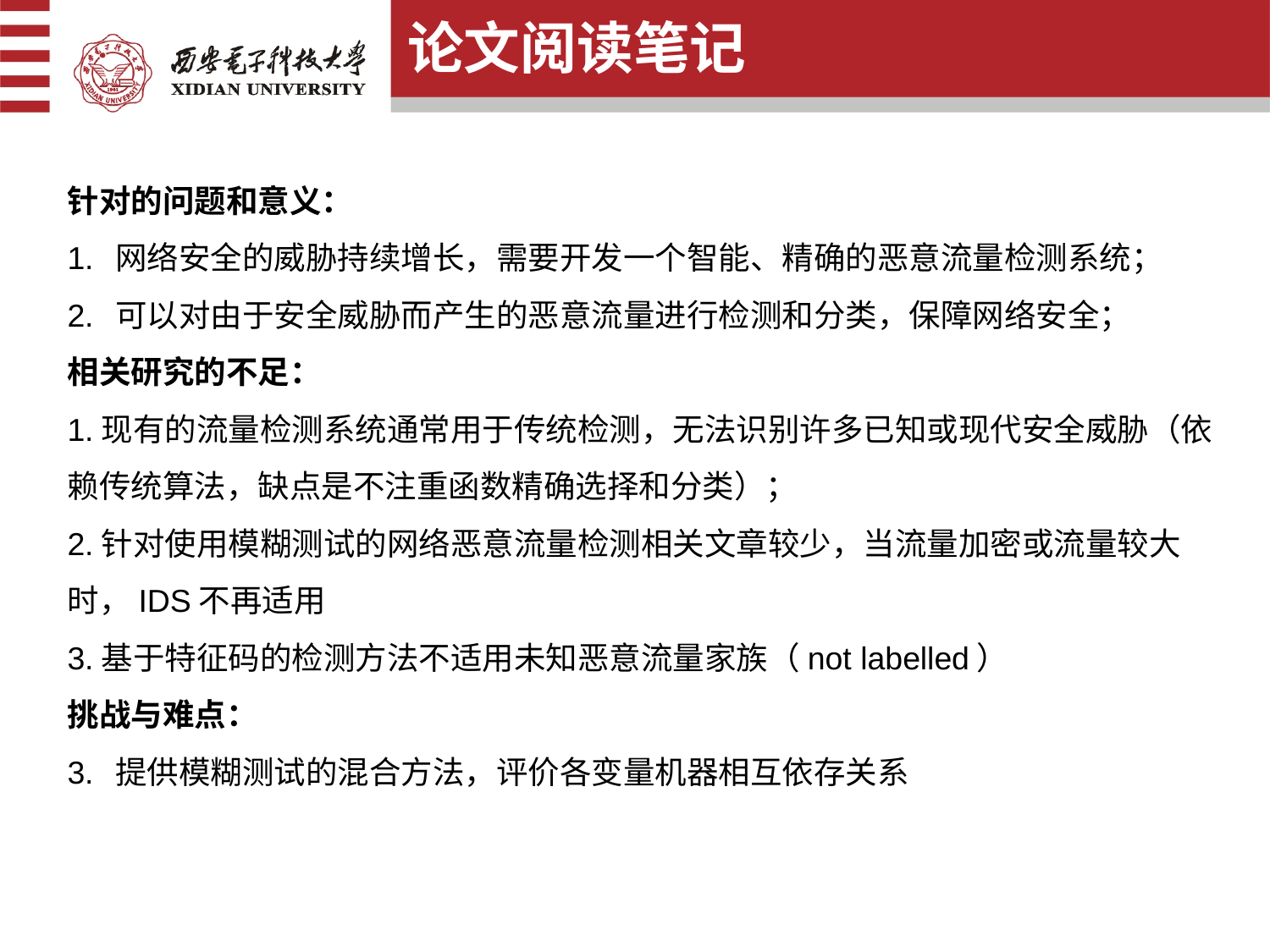

论文阅读笔记
针对的问题和意义：
网络安全的威胁持续增长，需要开发一个智能、精确的恶意流量检测系统；
可以对由于安全威胁而产生的恶意流量进行检测和分类，保障网络安全；
相关研究的不足：
1.现有的流量检测系统通常用于传统检测，无法识别许多已知或现代安全威胁（依赖传统算法，缺点是不注重函数精确选择和分类）；
2.针对使用模糊测试的网络恶意流量检测相关文章较少，当流量加密或流量较大时，IDS不再适用
3.基于特征码的检测方法不适用未知恶意流量家族（not labelled）
挑战与难点：
提供模糊测试的混合方法，评价各变量机器相互依存关系